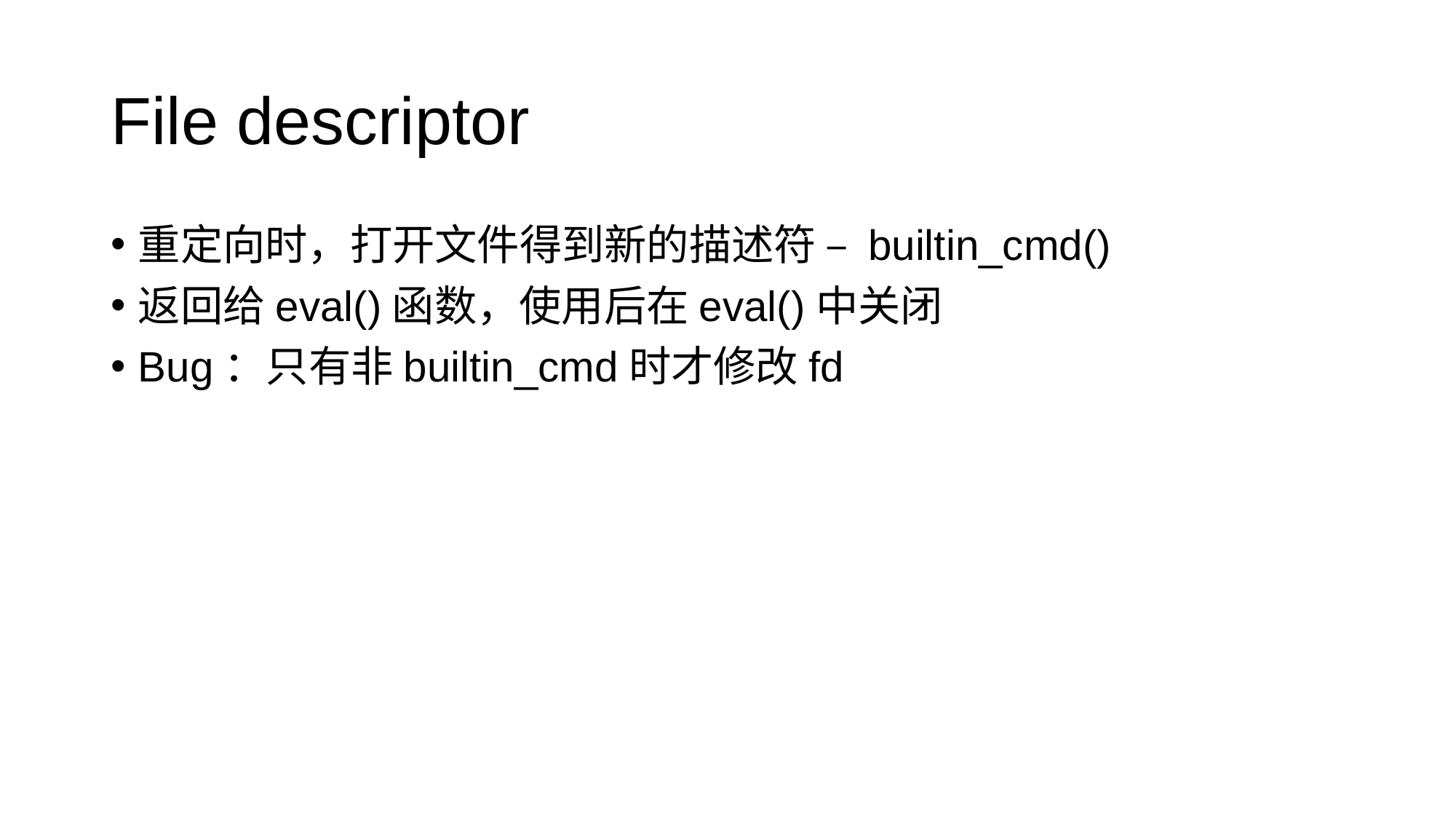

# File descriptor
重定向时，打开文件得到新的描述符 – builtin_cmd()
返回给eval()函数，使用后在eval()中关闭
Bug：只有非builtin_cmd时才修改fd